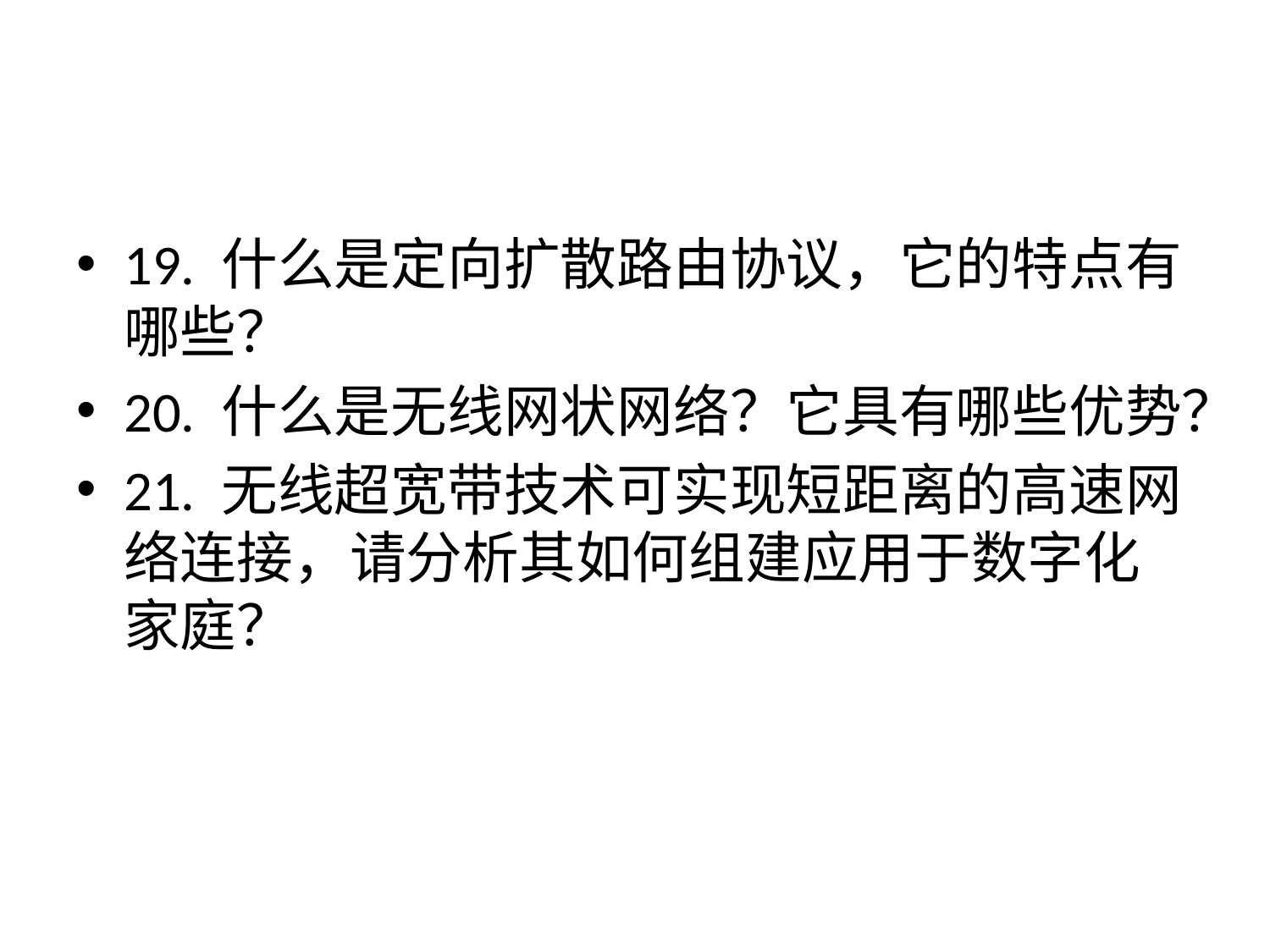

#
19. 什么是定向扩散路由协议，它的特点有哪些？
20. 什么是无线网状网络？它具有哪些优势？
21. 无线超宽带技术可实现短距离的高速网络连接，请分析其如何组建应用于数字化家庭？